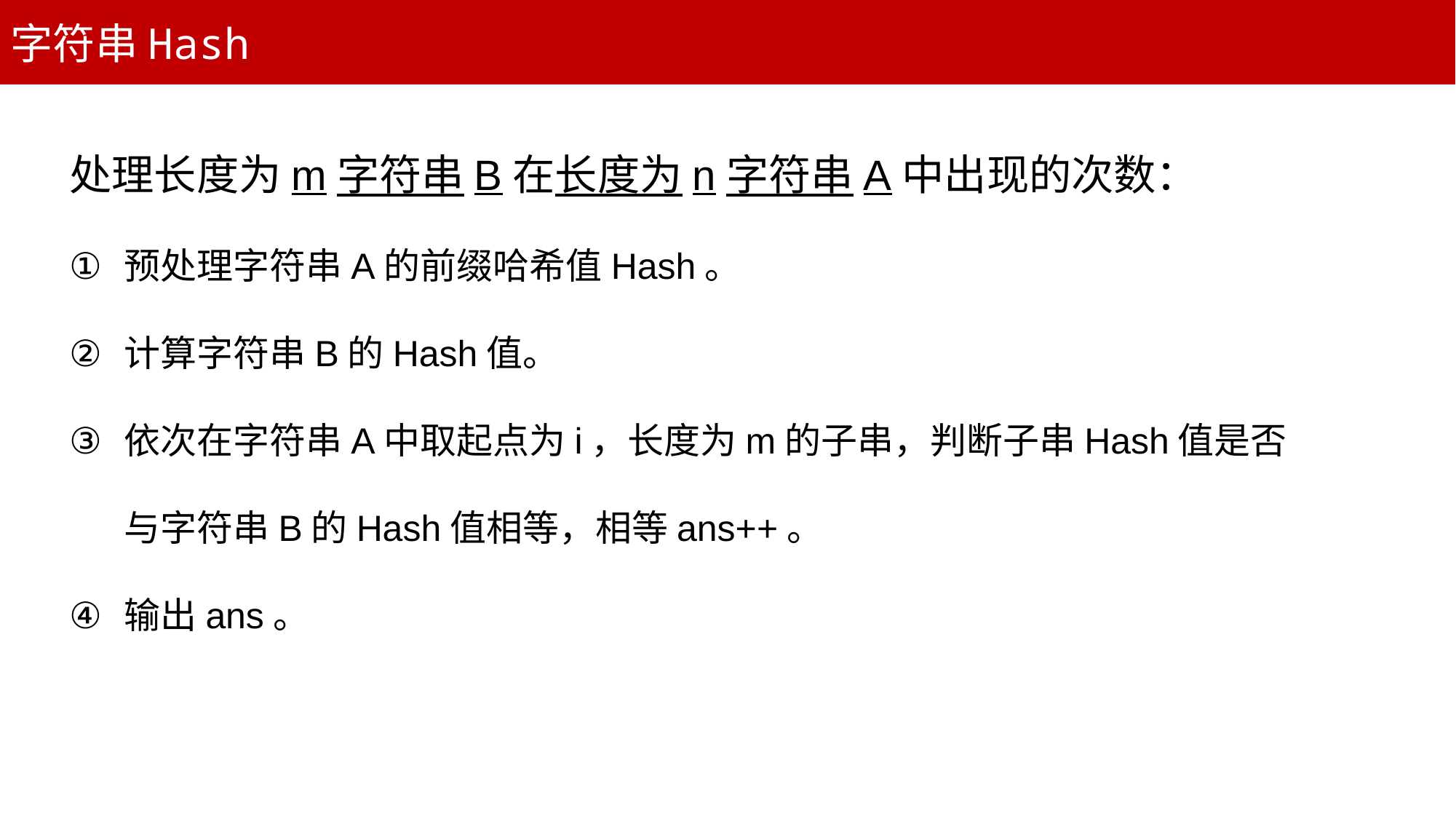

字符串Hash
处理长度为m字符串B在长度为n字符串A中出现的次数：
预处理字符串A的前缀哈希值Hash。
计算字符串B的Hash值。
依次在字符串A中取起点为i，长度为m的子串，判断子串Hash值是否与字符串B的Hash值相等，相等ans++。
输出ans。